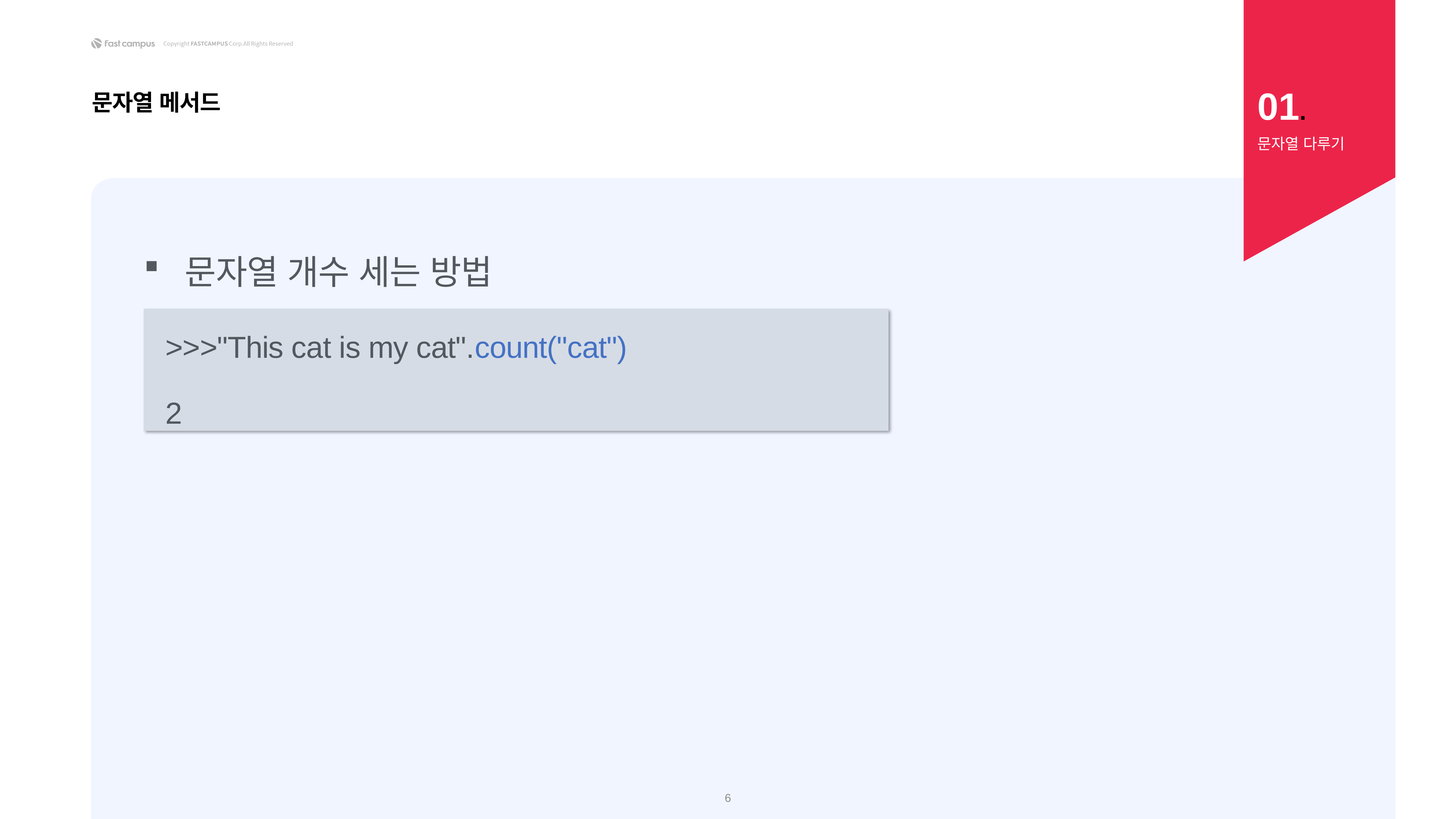

01.
문자열 메서드
문자열 다루기
문자열 개수 세는 방법
>>>"This cat is my cat".count("cat")
2
6